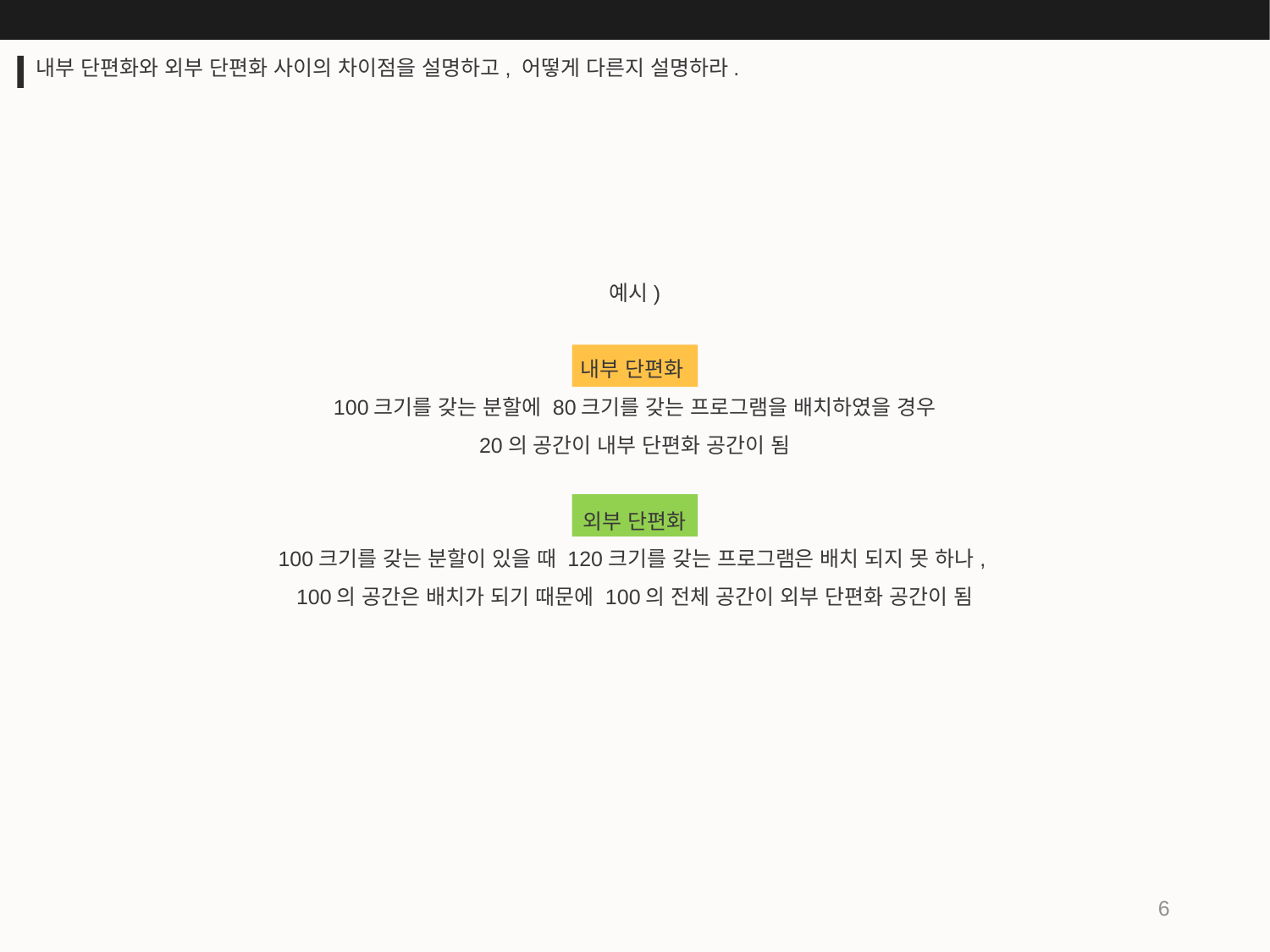

내부 단편화와 외부 단편화 사이의 차이점을 설명하고, 어떻게 다른지 설명하라.

예시)

내부 단편화
100크기를 갖는 분할에 80크기를 갖는 프로그램을 배치하였을 경우
20의 공간이 내부 단편화 공간이 됨

외부 단편화
100크기를 갖는 분할이 있을 때 120크기를 갖는 프로그램은 배치 되지 못 하나,
100의 공간은 배치가 되기 때문에 100의 전체 공간이 외부 단편화 공간이 됨

6